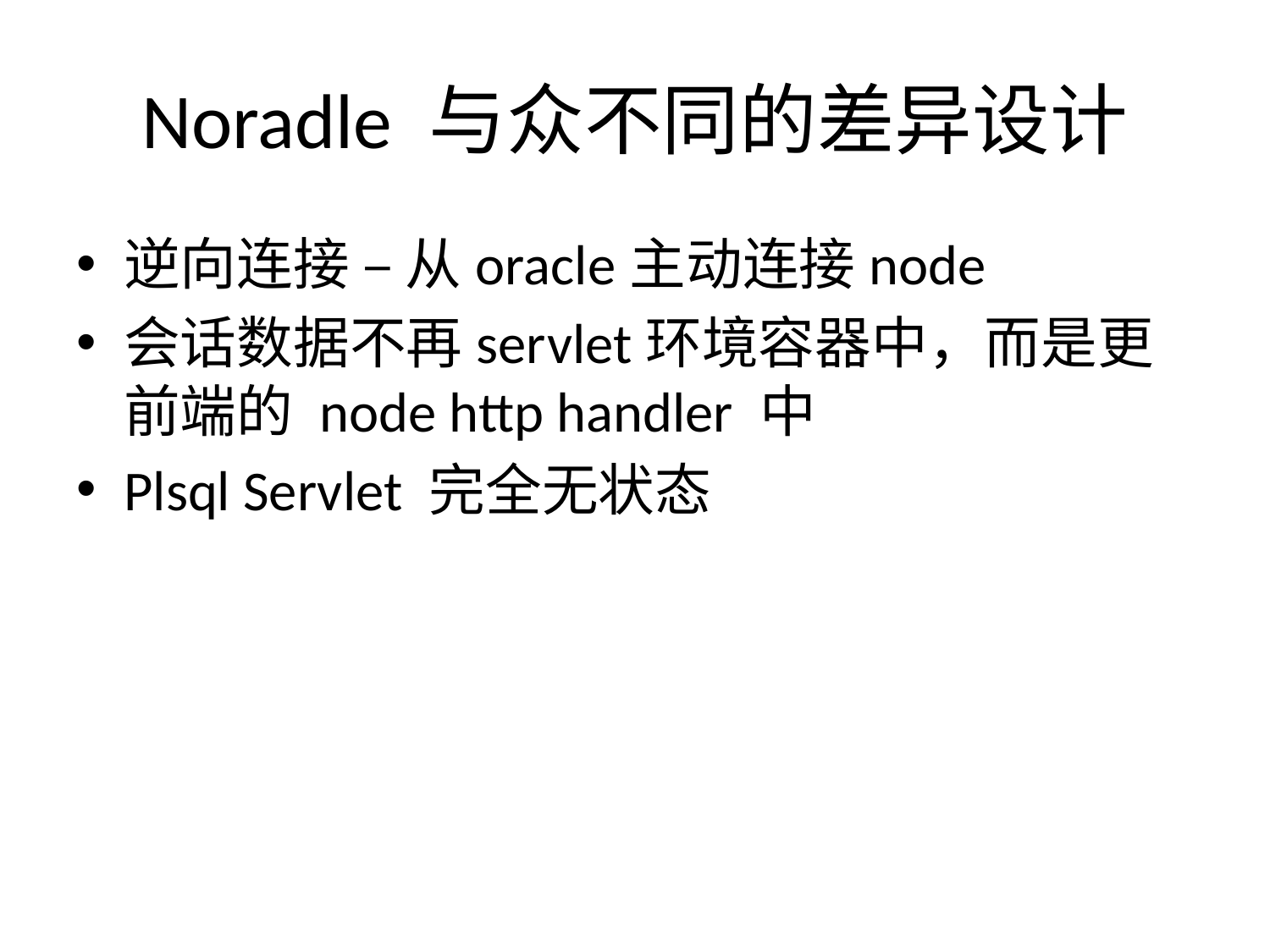

# Noradle 与众不同的差异设计
逆向连接 – 从oracle主动连接node
会话数据不再servlet环境容器中，而是更前端的 node http handler 中
Plsql Servlet 完全无状态